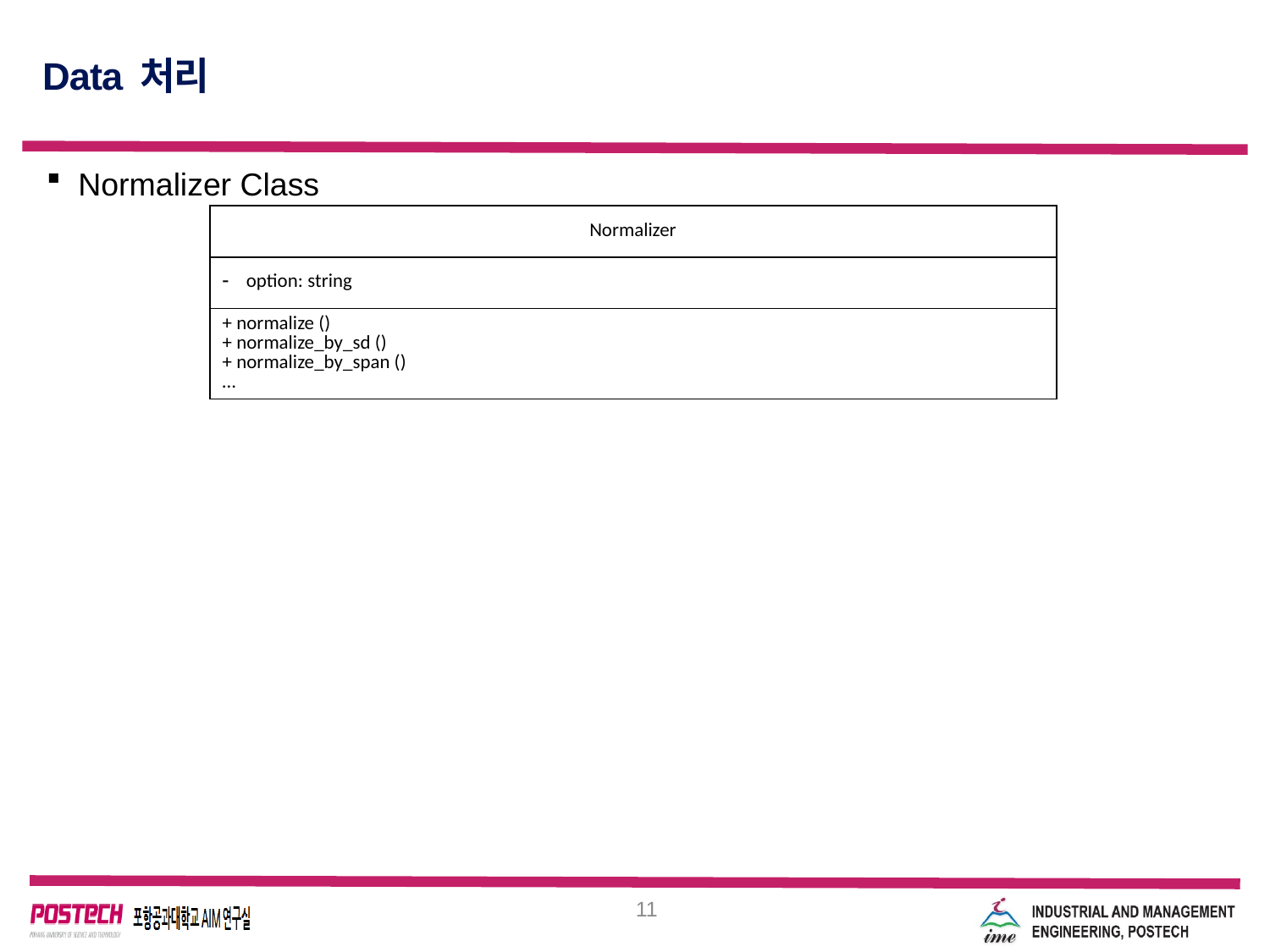

# Data 처리
Normalizer Class

| Normalizer |
| --- |
| option: string |
| + normalize () + normalize\_by\_sd () + normalize\_by\_span () … |
11